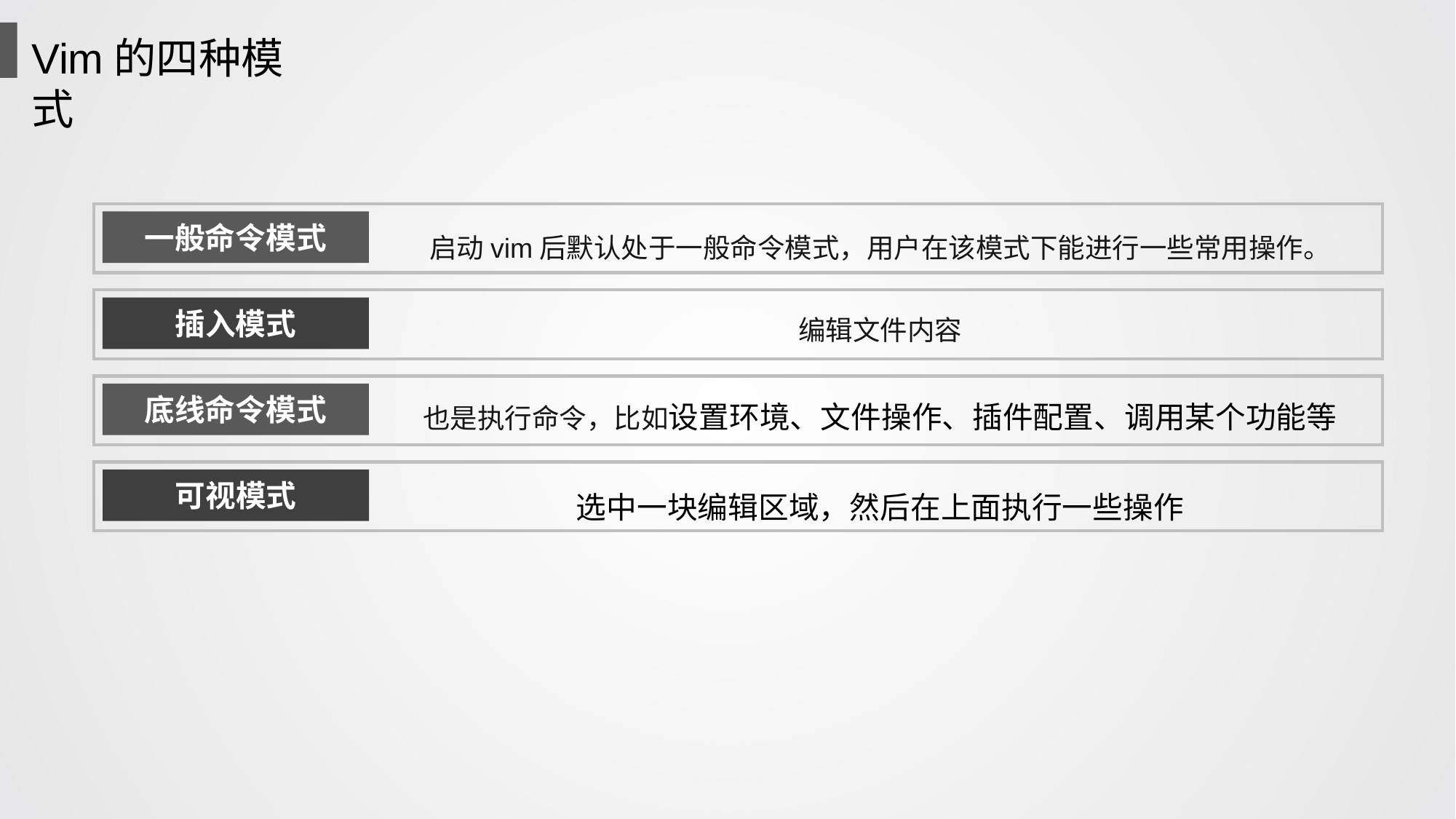

Vim的四种模式

一般命令模式
启动vim后默认处于一般命令模式，用户在该模式下能进行一些常用操作。

插入模式
编辑文件内容

也是执行命令，比如设置环境、文件操作、插件配置、调用某个功能等
底线命令模式

可视模式
选中一块编辑区域，然后在上面执行一些操作